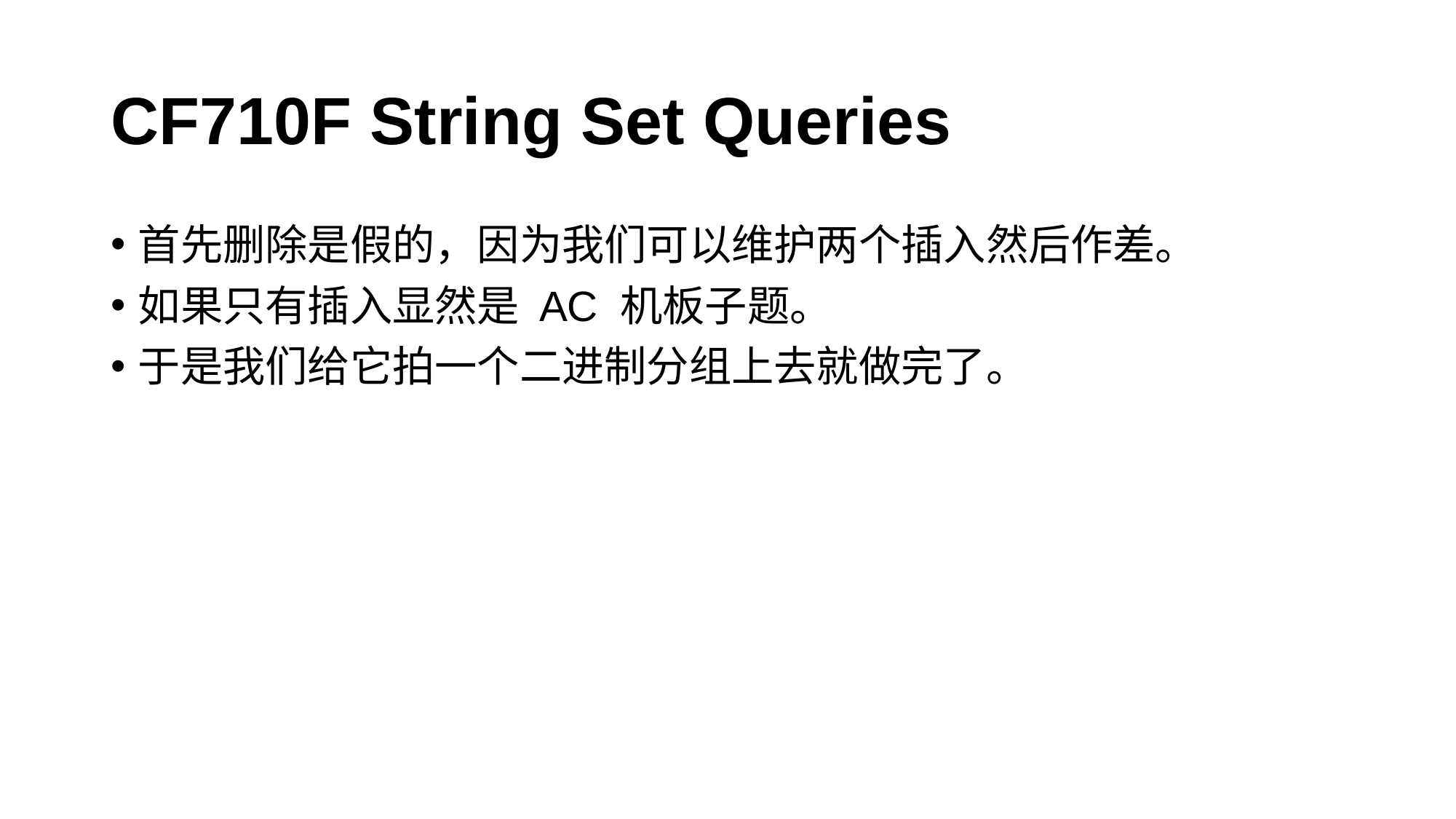

# CF710F String Set Queries
首先删除是假的，因为我们可以维护两个插入然后作差。
如果只有插入显然是 AC 机板子题。
于是我们给它拍一个二进制分组上去就做完了。